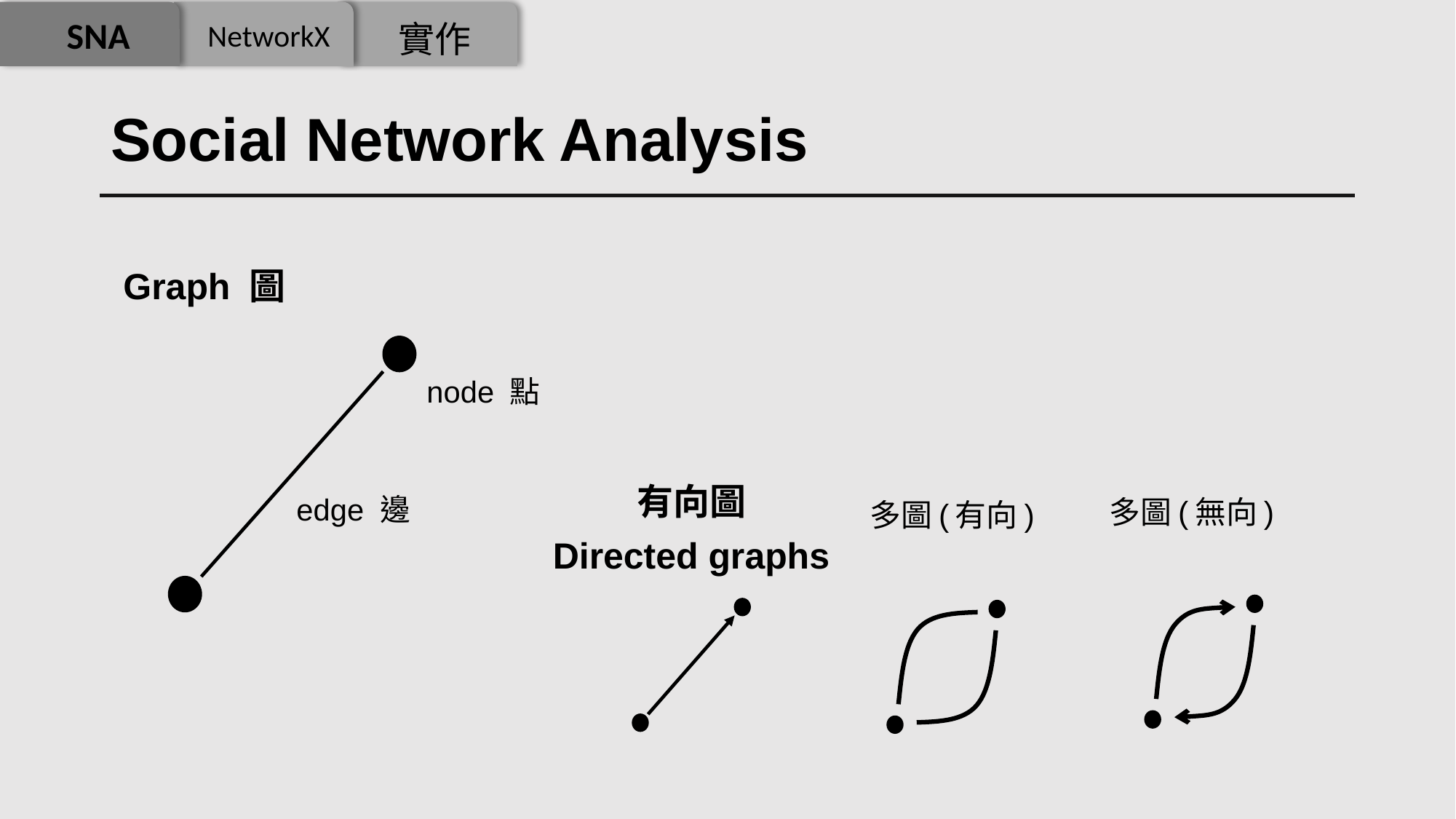

SNA
NetworkX
實作
# Social Network Analysis
Graph 圖

node 點
有向圖
Directed graphs
edge 邊
多圖(無向)
多圖(有向)